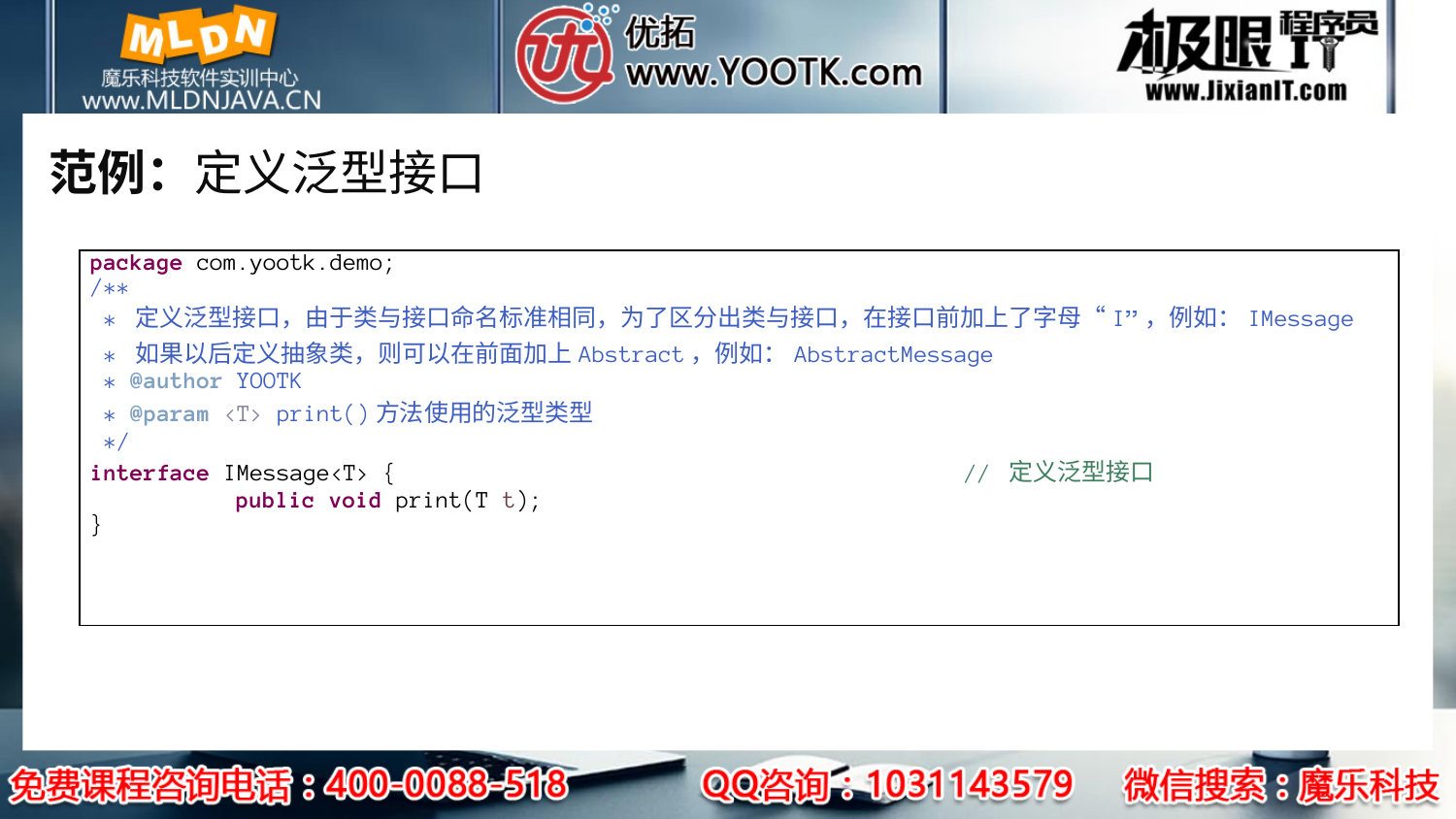

# 范例：定义泛型接口
| package com.yootk.demo; /\*\* \* 定义泛型接口，由于类与接口命名标准相同，为了区分出类与接口，在接口前加上了字母“I”，例如：IMessage \* 如果以后定义抽象类，则可以在前面加上Abstract，例如：AbstractMessage \* @author YOOTK \* @param <T> print()方法使用的泛型类型 \*/ interface IMessage<T> { // 定义泛型接口 public void print(T t); } |
| --- |